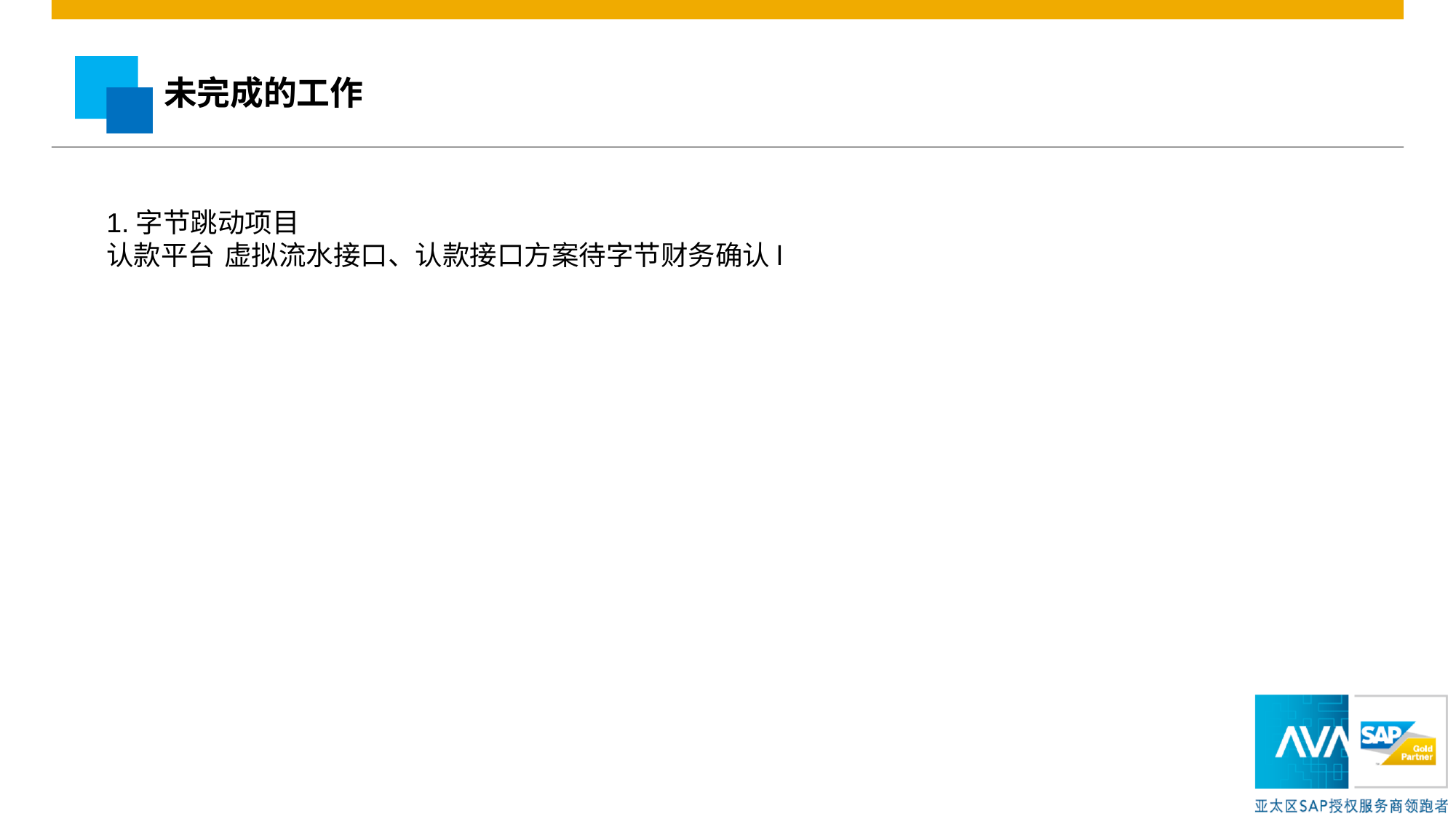

未完成的工作
1.字节跳动项目
认款平台 虚拟流水接口、认款接口方案待字节财务确认l